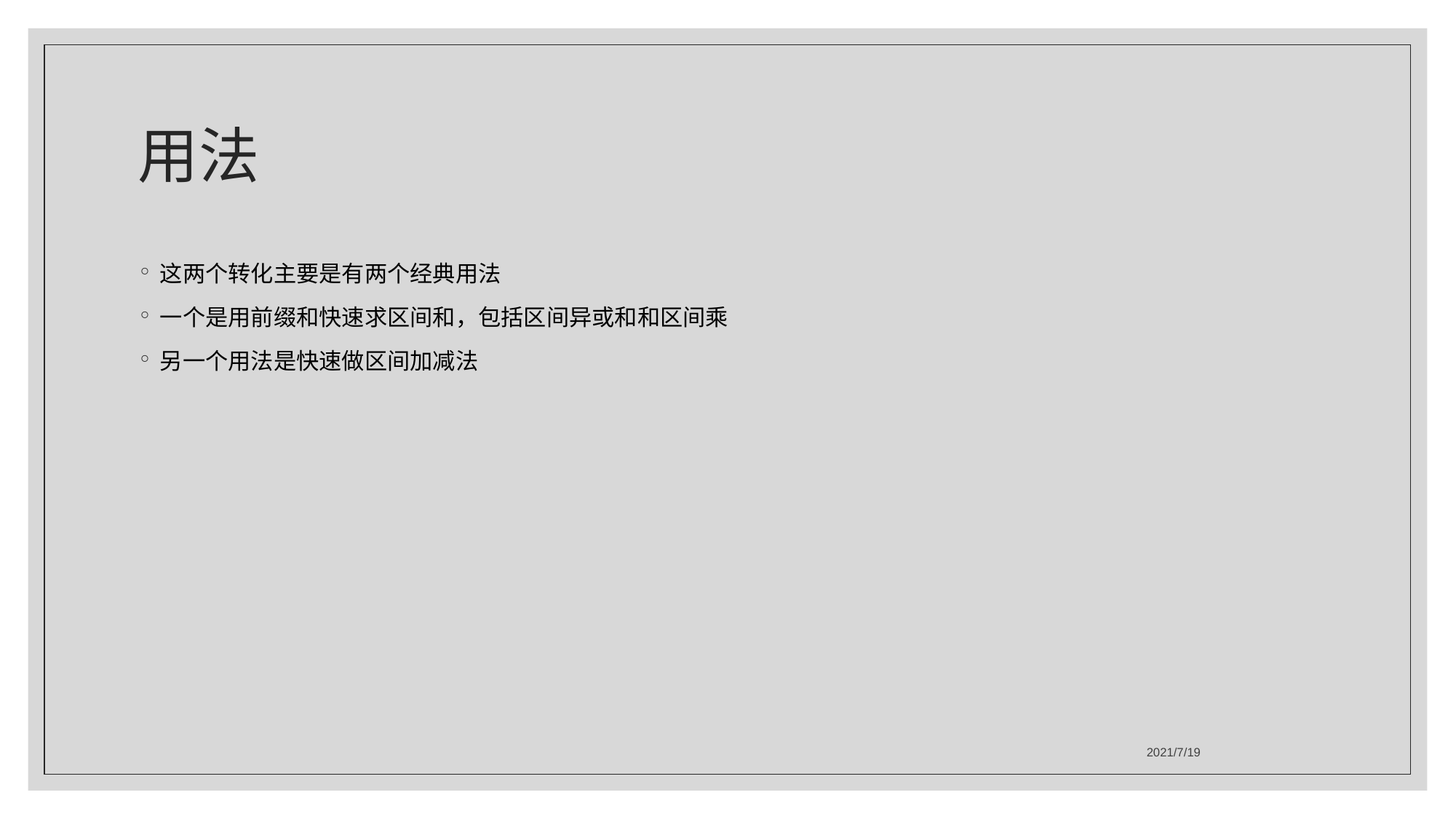

# 用法
这两个转化主要是有两个经典用法
一个是用前缀和快速求区间和，包括区间异或和和区间乘
另一个用法是快速做区间加减法
2021/7/19